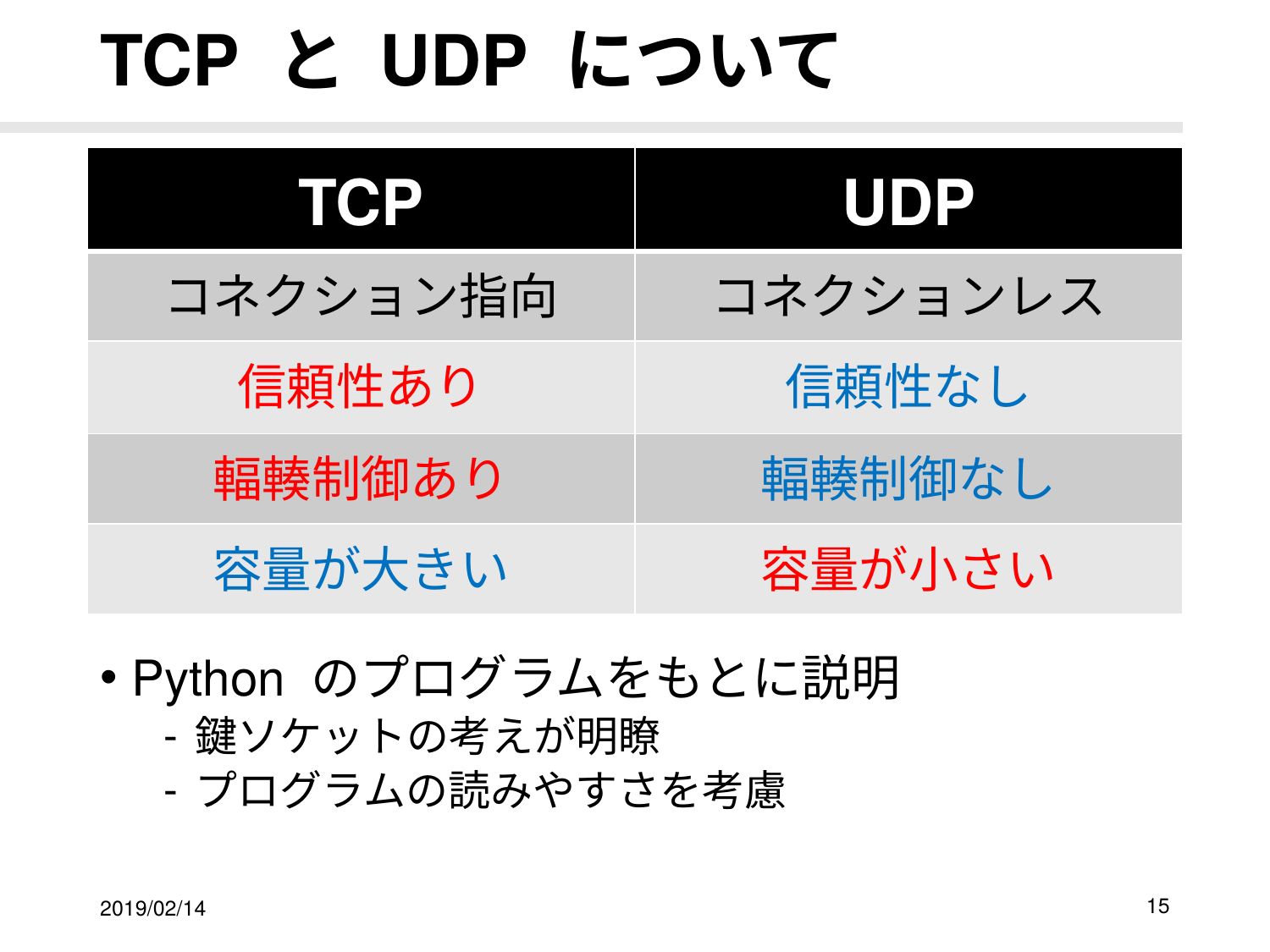

# TCP と UDP について
| TCP | UDP |
| --- | --- |
| コネクション指向 | コネクションレス |
| 信頼性あり | 信頼性なし |
| 輻輳制御あり | 輻輳制御なし |
| 容量が大きい | 容量が小さい |
Python のプログラムをもとに説明
鍵ソケットの考えが明瞭
プログラムの読みやすさを考慮
2019/02/14
15